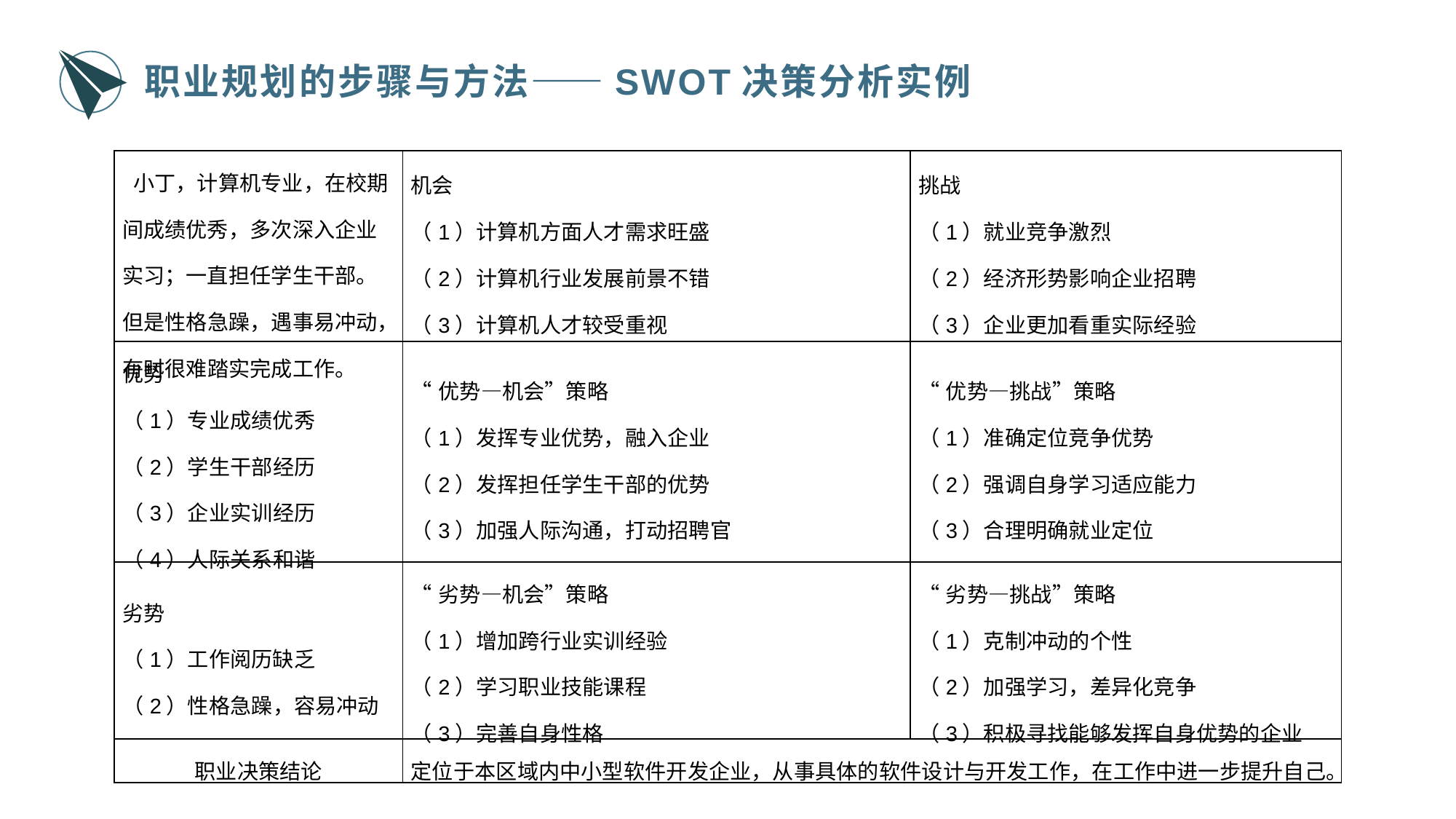

职业规划的步骤与方法——SWOT决策分析实例
| 小丁，计算机专业，在校期间成绩优秀，多次深入企业实习；一直担任学生干部。但是性格急躁，遇事易冲动，有时很难踏实完成工作。 | 机会 （1）计算机方面人才需求旺盛 （2）计算机行业发展前景不错 （3）计算机人才较受重视 | 挑战 （1）就业竞争激烈 （2）经济形势影响企业招聘 （3）企业更加看重实际经验 |
| --- | --- | --- |
| 优势 （1）专业成绩优秀 （2）学生干部经历 （3）企业实训经历 （4）人际关系和谐 | “优势—机会”策略 （1）发挥专业优势，融入企业 （2）发挥担任学生干部的优势 （3）加强人际沟通，打动招聘官 | “优势—挑战”策略 （1）准确定位竞争优势 （2）强调自身学习适应能力 （3）合理明确就业定位 |
| 劣势 （1）工作阅历缺乏 （2）性格急躁，容易冲动 | “劣势—机会”策略 （1）增加跨行业实训经验 （2）学习职业技能课程 （3）完善自身性格 | “劣势—挑战”策略 （1）克制冲动的个性 （2）加强学习，差异化竞争 （3）积极寻找能够发挥自身优势的企业 |
| 职业决策结论 | 定位于本区域内中小型软件开发企业，从事具体的软件设计与开发工作，在工作中进一步提升自己。 |  |